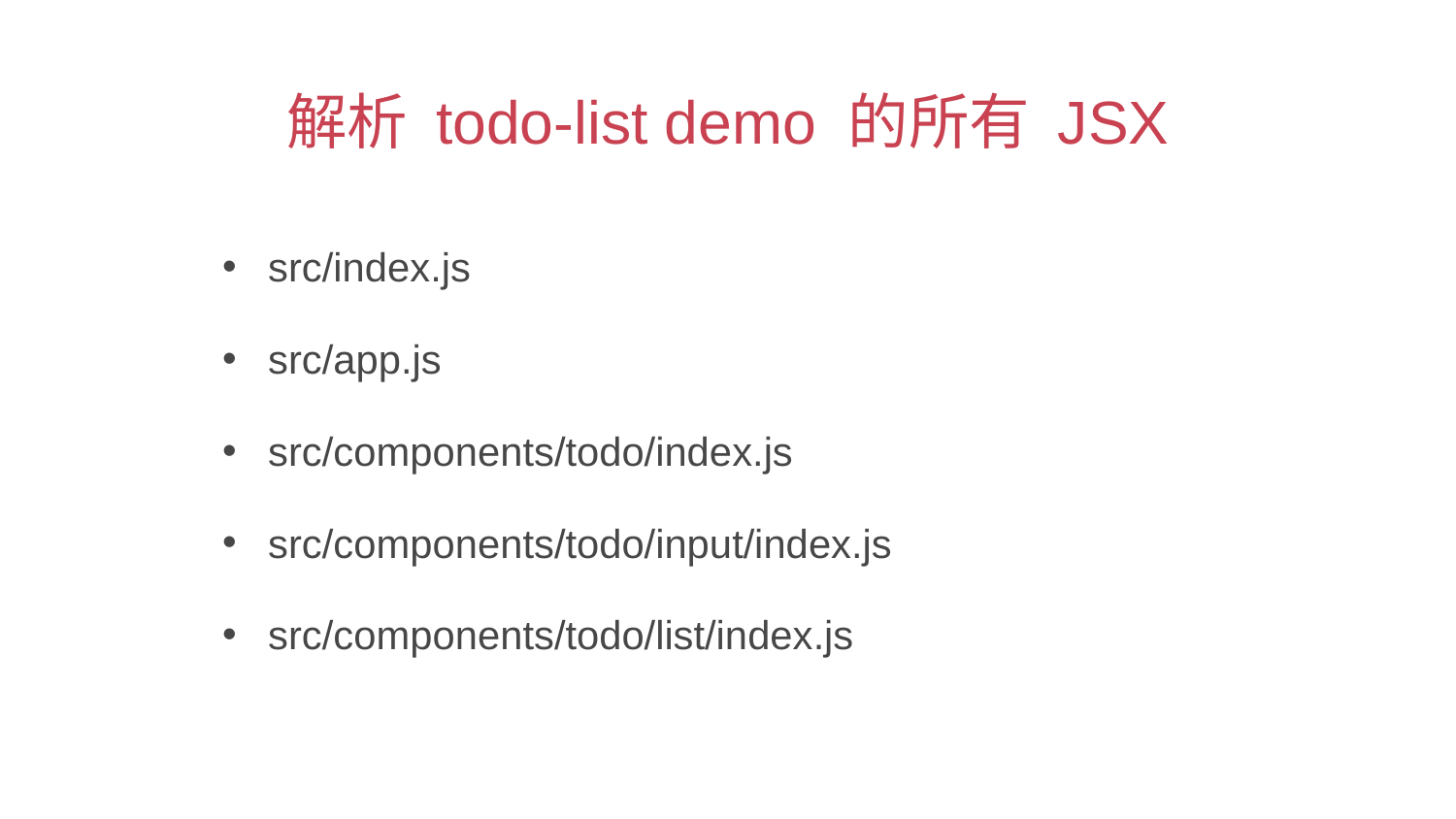

解析 todo-list demo 的所有 JSX
 src/index.js
 src/app.js
 src/components/todo/index.js
 src/components/todo/input/index.js
 src/components/todo/list/index.js